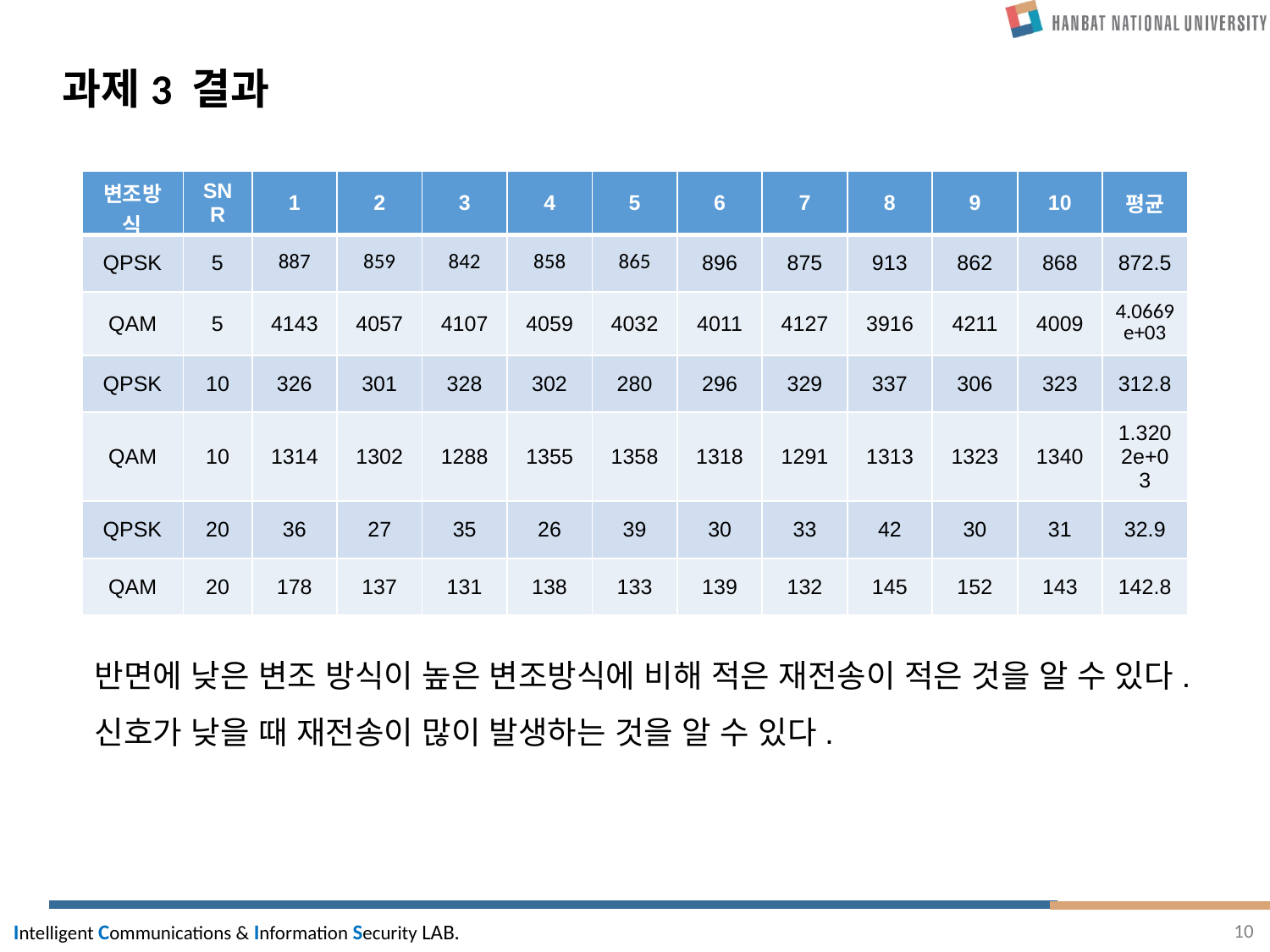

# 과제3 결과
| 변조방식 | SNR | 1 | 2 | 3 | 4 | 5 | 6 | 7 | 8 | 9 | 10 | 평균 |
| --- | --- | --- | --- | --- | --- | --- | --- | --- | --- | --- | --- | --- |
| QPSK | 5 | 887 | 859 | 842 | 858 | 865 | 896 | 875 | 913 | 862 | 868 | 872.5 |
| QAM | 5 | 4143 | 4057 | 4107 | 4059 | 4032 | 4011 | 4127 | 3916 | 4211 | 4009 | 4.0669e+03 |
| QPSK | 10 | 326 | 301 | 328 | 302 | 280 | 296 | 329 | 337 | 306 | 323 | 312.8 |
| QAM | 10 | 1314 | 1302 | 1288 | 1355 | 1358 | 1318 | 1291 | 1313 | 1323 | 1340 | 1.3202e+03 |
| QPSK | 20 | 36 | 27 | 35 | 26 | 39 | 30 | 33 | 42 | 30 | 31 | 32.9 |
| QAM | 20 | 178 | 137 | 131 | 138 | 133 | 139 | 132 | 145 | 152 | 143 | 142.8 |
반면에 낮은 변조 방식이 높은 변조방식에 비해 적은 재전송이 적은 것을 알 수 있다.
신호가 낮을 때 재전송이 많이 발생하는 것을 알 수 있다.
10